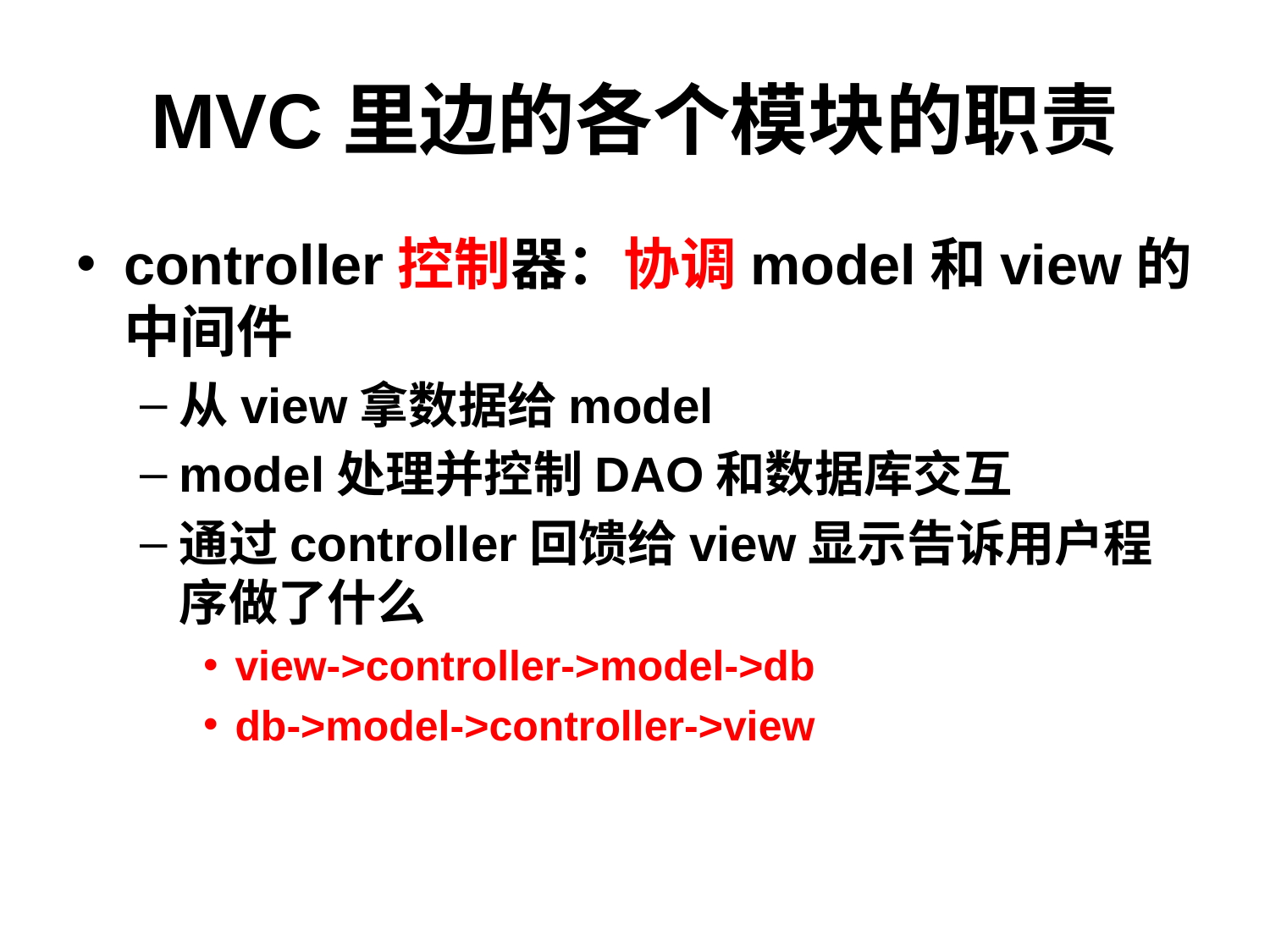

# MVC里边的各个模块的职责
controller控制器：协调model和view的中间件
从view拿数据给model
model处理并控制DAO和数据库交互
通过controller回馈给view显示告诉用户程序做了什么
view->controller->model->db
db->model->controller->view